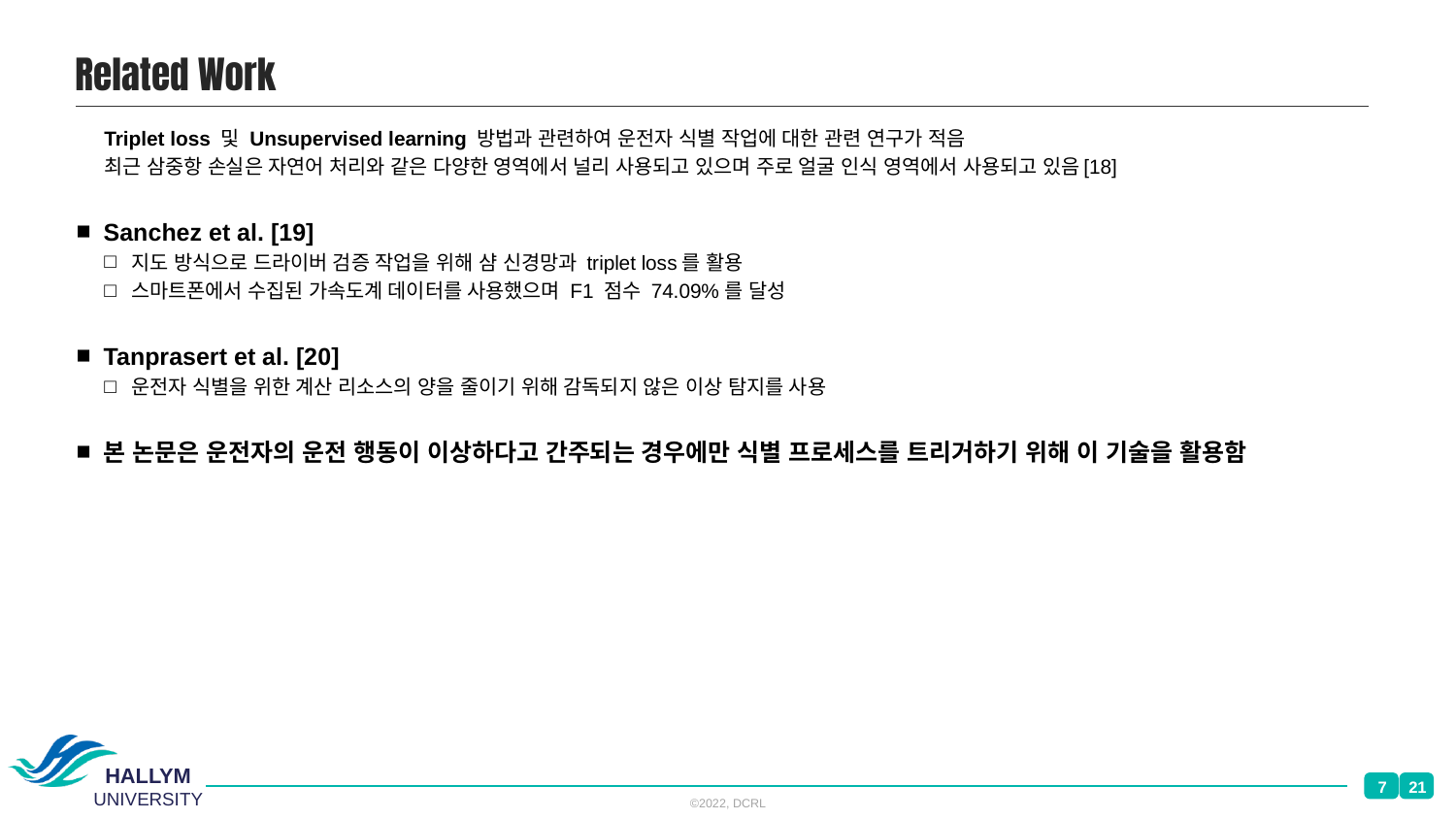

# Related Work
Triplet loss 및 Unsupervised learning 방법과 관련하여 운전자 식별 작업에 대한 관련 연구가 적음
최근 삼중항 손실은 자연어 처리와 같은 다양한 영역에서 널리 사용되고 있으며 주로 얼굴 인식 영역에서 사용되고 있음[18]

Sanchez et al. [19]
지도 방식으로 드라이버 검증 작업을 위해 샴 신경망과 triplet loss를 활용
스마트폰에서 수집된 가속도계 데이터를 사용했으며 F1 점수 74.09%를 달성

Tanprasert et al. [20]
운전자 식별을 위한 계산 리소스의 양을 줄이기 위해 감독되지 않은 이상 탐지를 사용

본 논문은 운전자의 운전 행동이 이상하다고 간주되는 경우에만 식별 프로세스를 트리거하기 위해 이 기술을 활용함